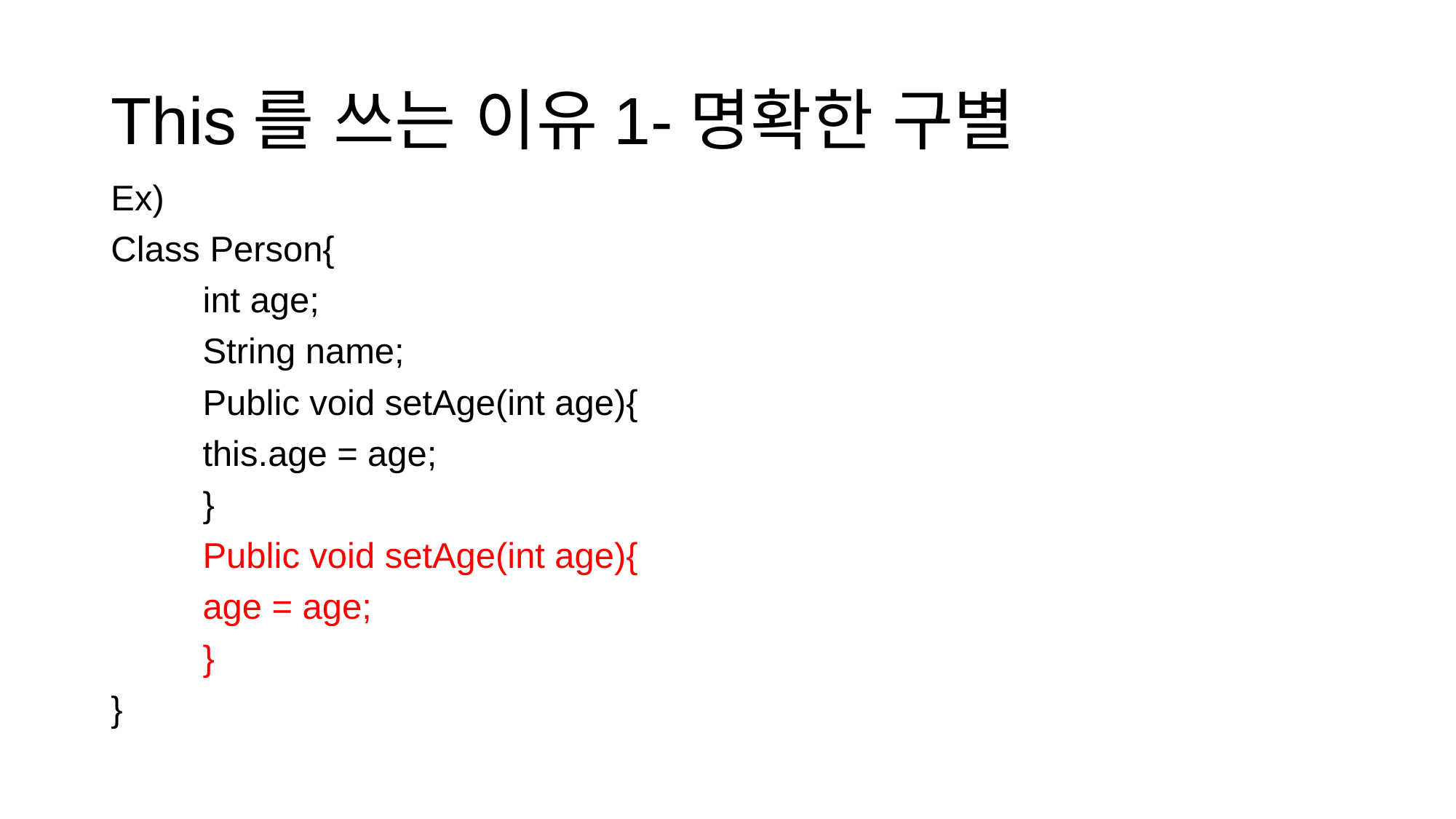

# This를 쓰는 이유1-명확한 구별
Ex)
Class Person{
	int age;
	String name;
	Public void setAge(int age){
		this.age = age;
	}
	Public void setAge(int age){
		age = age;
	}
}